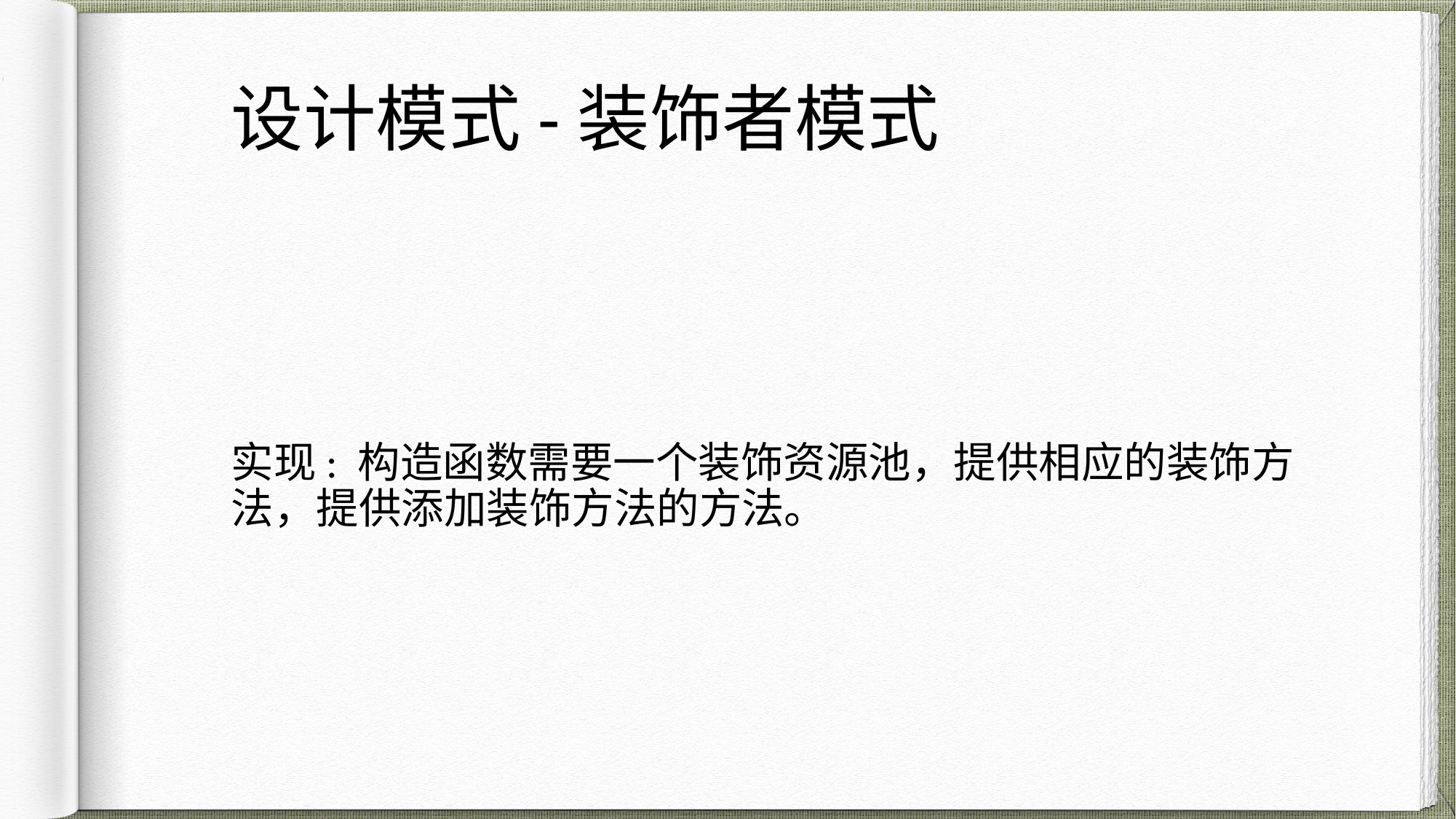

# 设计模式-装饰者模式
实现: 构造函数需要一个装饰资源池，提供相应的装饰方法，提供添加装饰方法的方法。